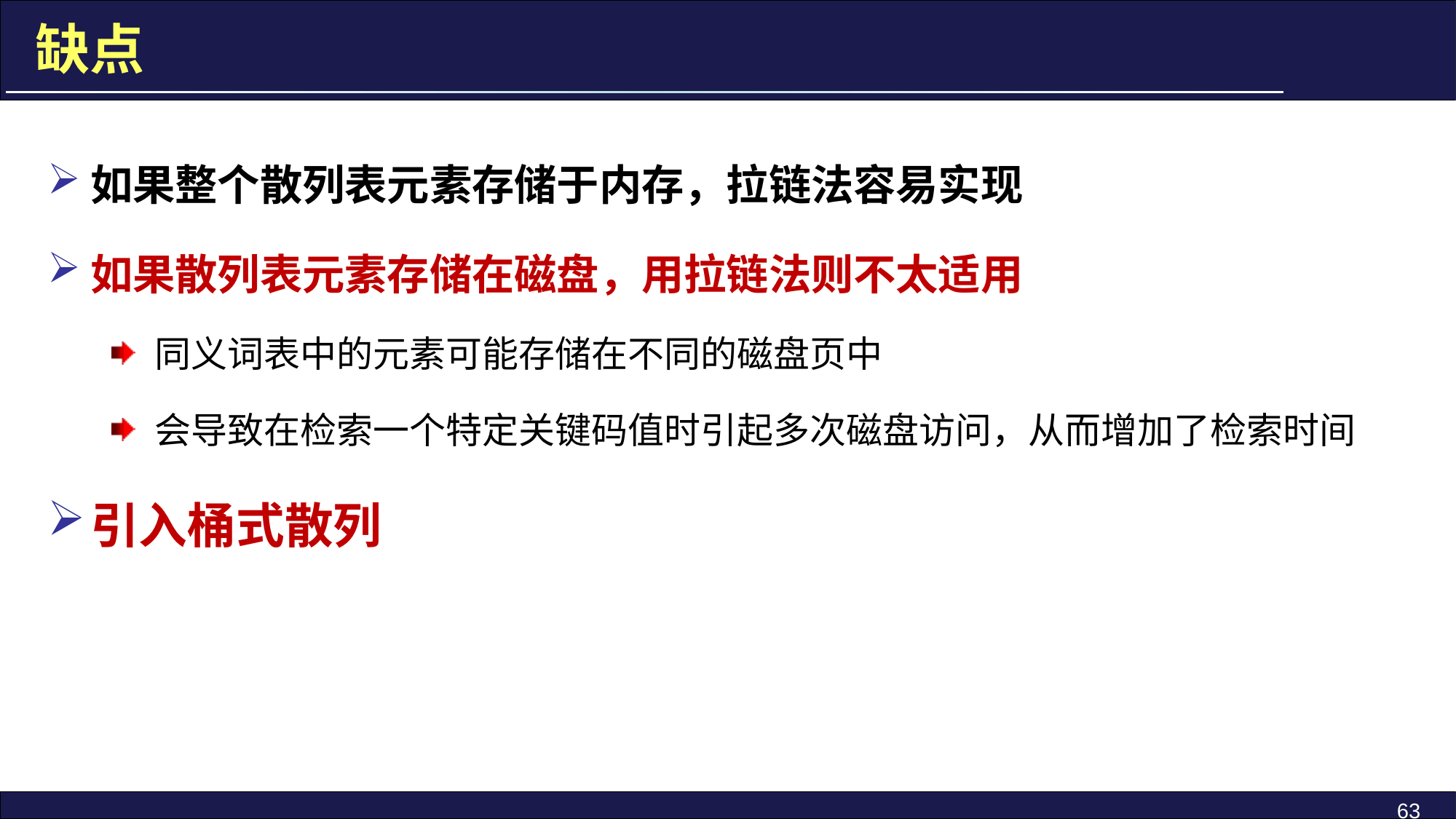

缺点
如果整个散列表元素存储于内存，拉链法容易实现
如果散列表元素存储在磁盘，用拉链法则不太适用
同义词表中的元素可能存储在不同的磁盘页中
会导致在检索一个特定关键码值时引起多次磁盘访问，从而增加了检索时间
引入桶式散列
63